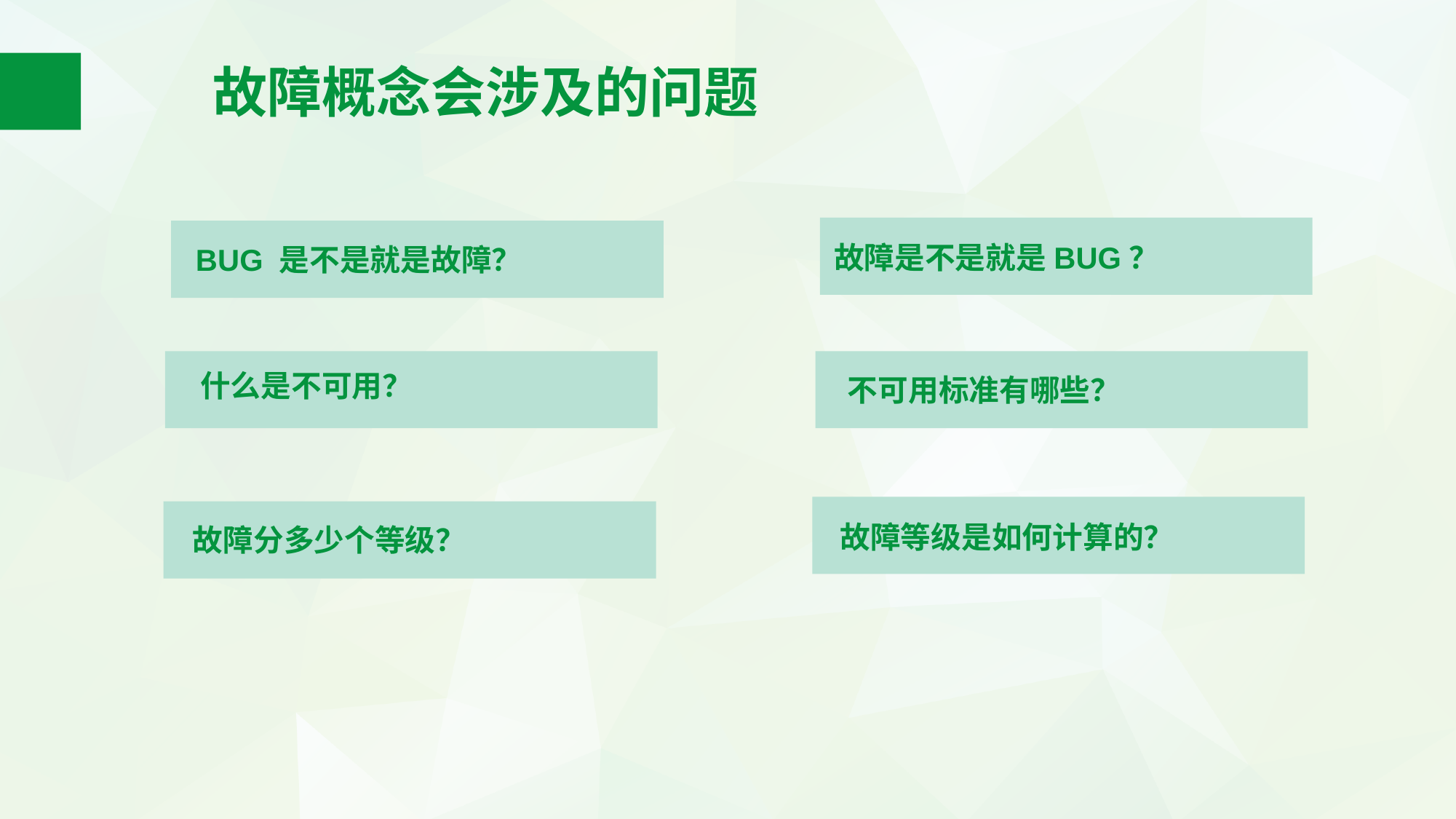

故障概念会涉及的问题

故障是不是就是BUG？
BUG 是不是就是故障？

什么是不可用？
不可用标准有哪些？

故障等级是如何计算的？
故障分多少个等级？